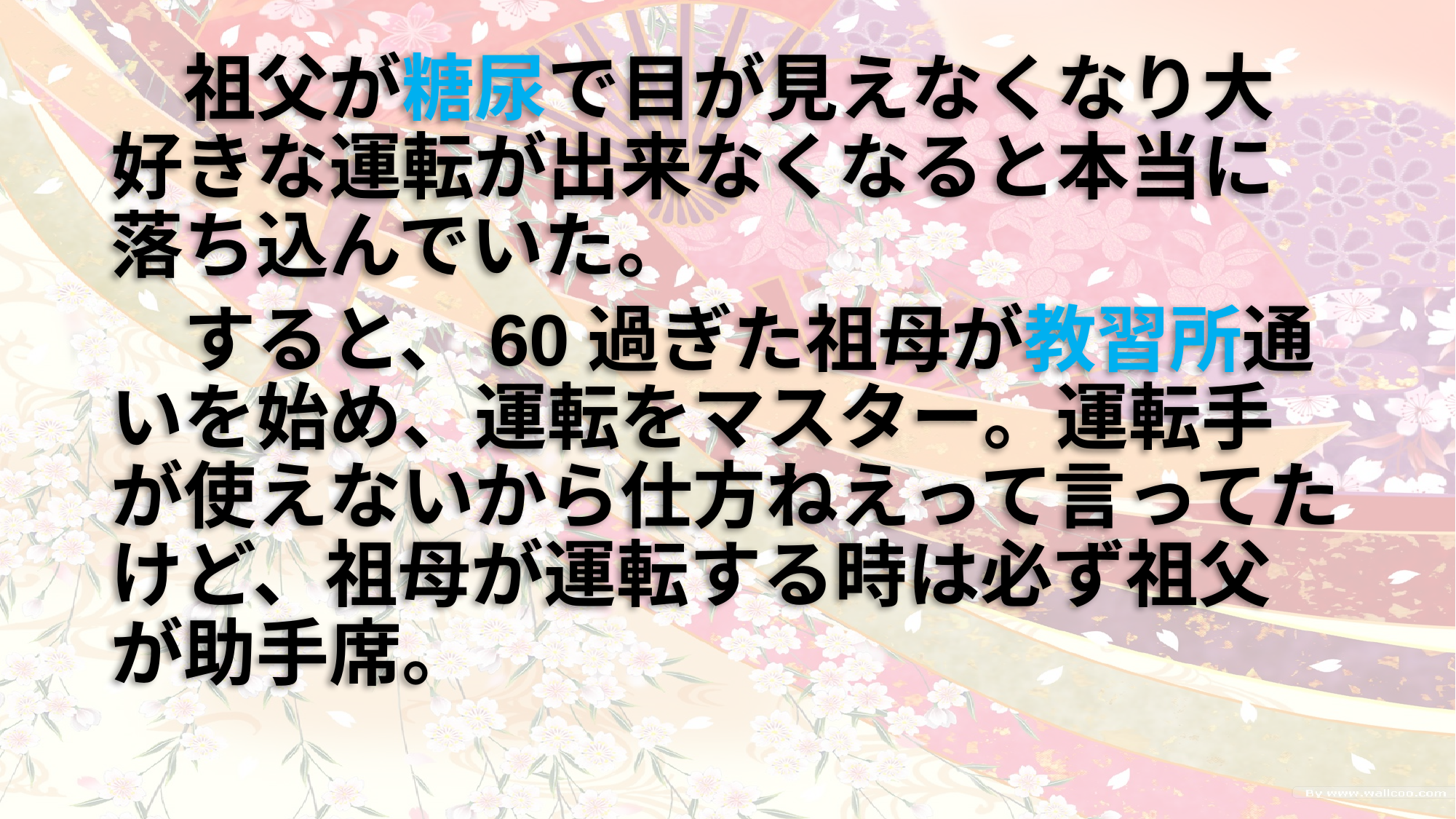

祖父が糖尿で目が見えなくなり大好きな運転が出来なくなると本当に落ち込んでいた。
　すると、60過ぎた祖母が教習所通いを始め、運転をマスター。運転手が使えないから仕方ねえって言ってたけど、祖母が運転する時は必ず祖父が助手席。